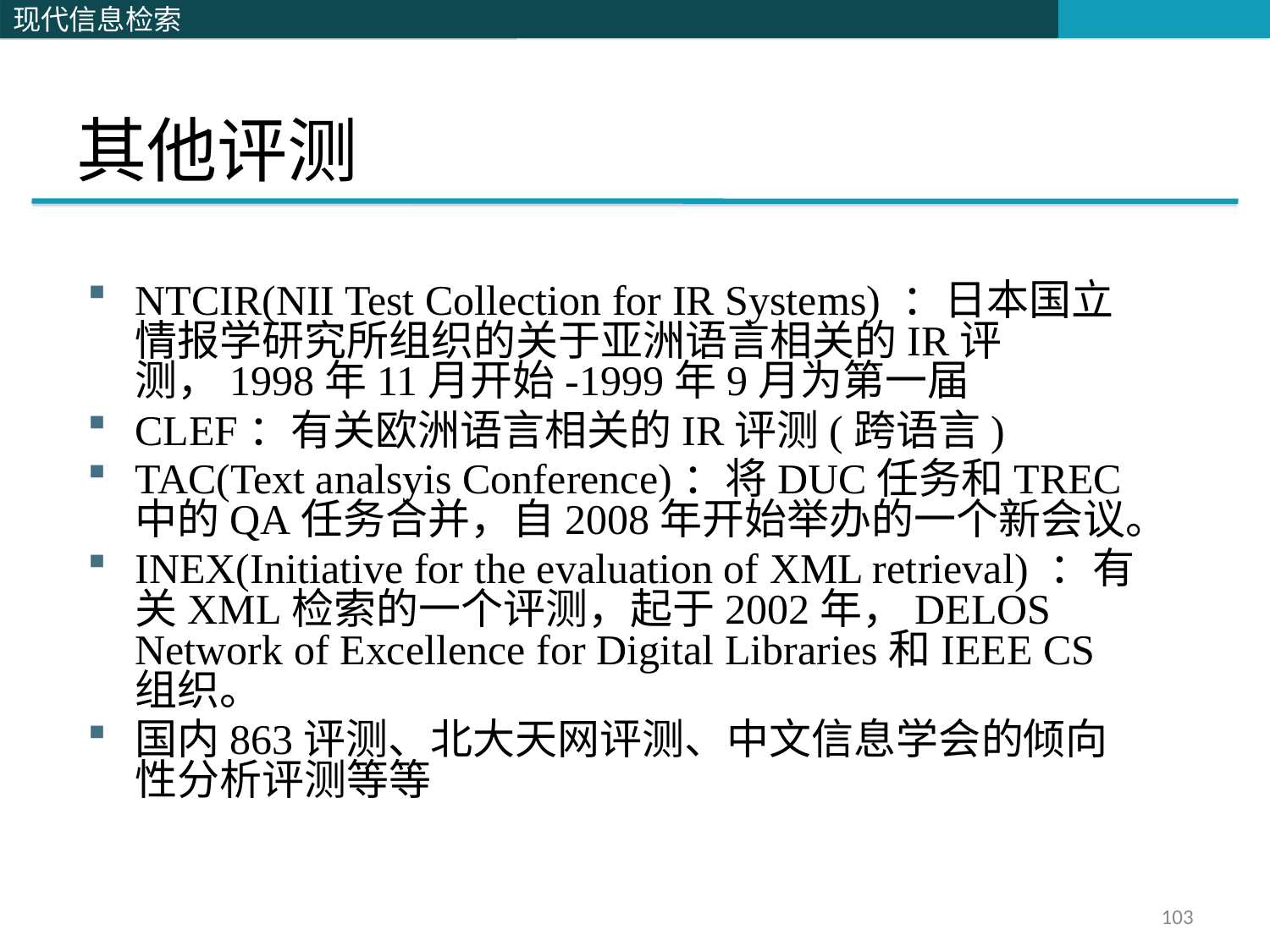

# 其他评测
NTCIR(NII Test Collection for IR Systems) ：日本国立情报学研究所组织的关于亚洲语言相关的IR评测，1998年11月开始-1999年9月为第一届
CLEF：有关欧洲语言相关的IR评测(跨语言)
TAC(Text analsyis Conference)：将DUC任务和TREC中的QA任务合并，自2008年开始举办的一个新会议。
INEX(Initiative for the evaluation of XML retrieval) ：有关XML检索的一个评测，起于2002年，DELOS Network of Excellence for Digital Libraries和IEEE CS组织。
国内863评测、北大天网评测、中文信息学会的倾向性分析评测等等

103